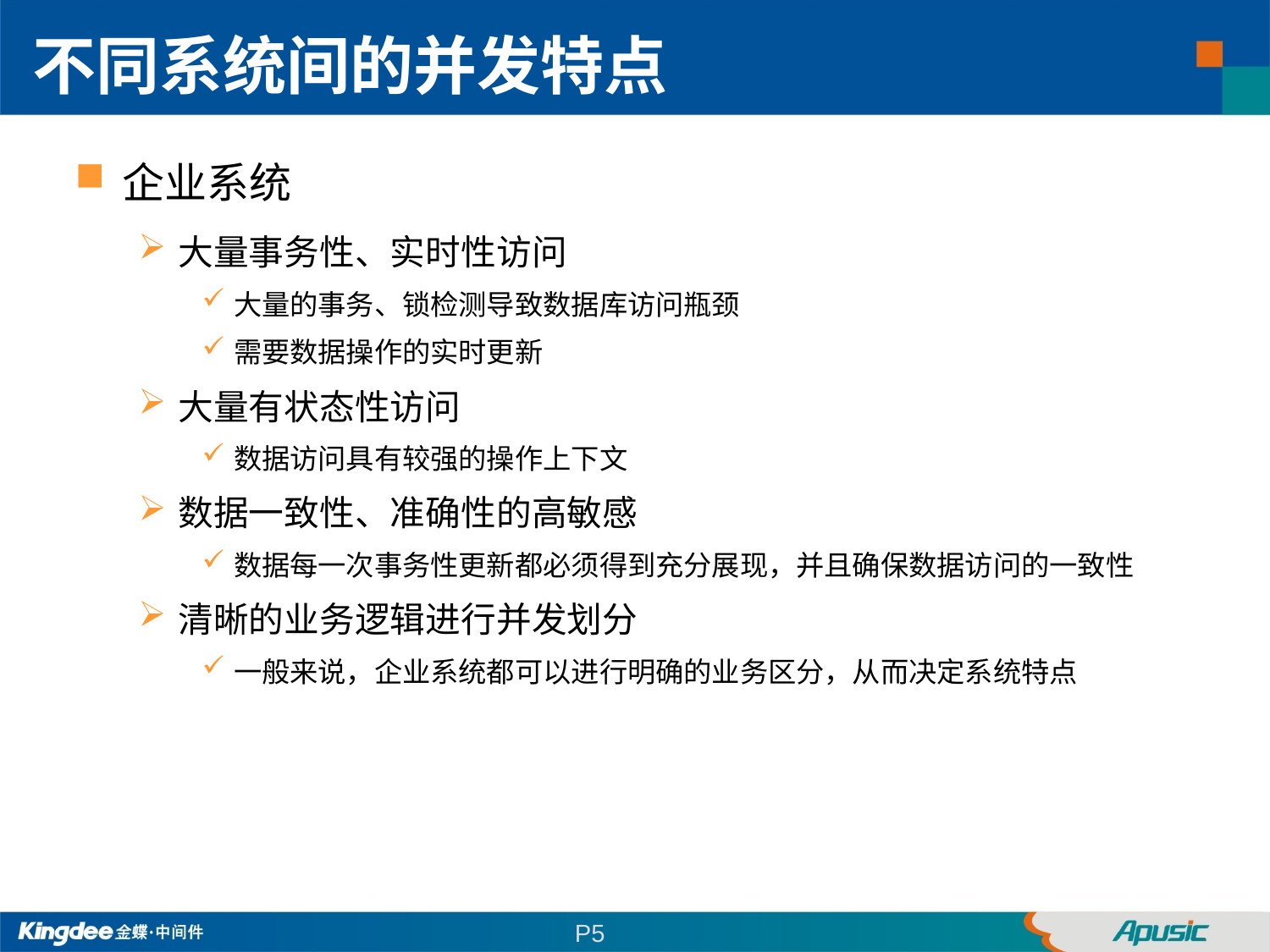

不同系统间的并发特点
企业系统
大量事务性、实时性访问
大量的事务、锁检测导致数据库访问瓶颈
需要数据操作的实时更新
大量有状态性访问
数据访问具有较强的操作上下文
数据一致性、准确性的高敏感
数据每一次事务性更新都必须得到充分展现，并且确保数据访问的一致性
清晰的业务逻辑进行并发划分
一般来说，企业系统都可以进行明确的业务区分，从而决定系统特点